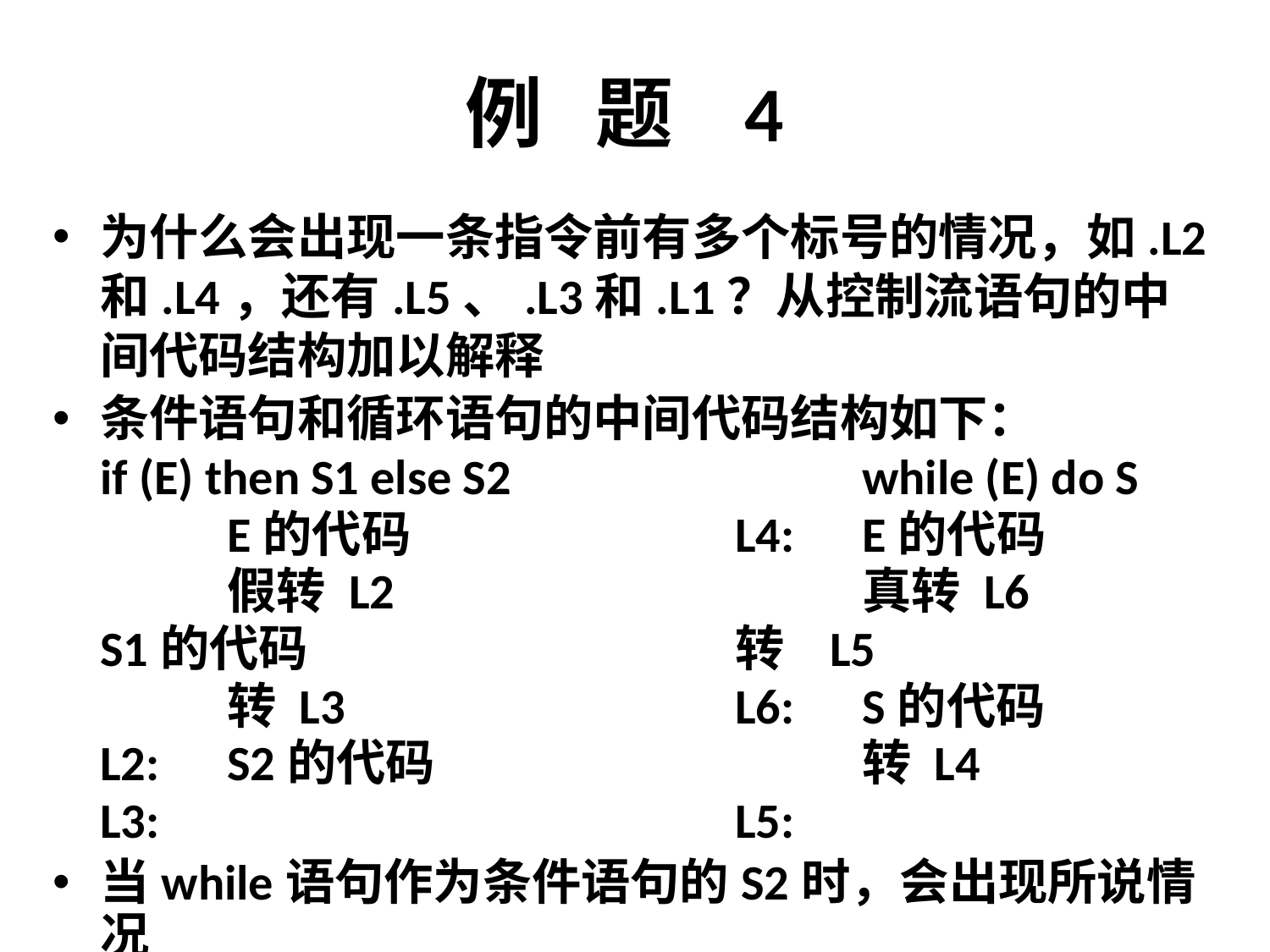

# 例   题   4
为什么会出现一条指令前有多个标号的情况，如.L2和.L4，还有.L5、.L3和.L1？从控制流语句的中间代码结构加以解释
条件语句和循环语句的中间代码结构如下：
	if (E) then S1 else S2			while (E) do S
		E的代码			L4: 	E的代码
		假转 L2				真转 L6
    	S1的代码				转   L5
		转 L3				L6:	S的代码
	L2:	S2的代码				转 L4
	L3:					L5:
当while语句作为条件语句的S2时，会出现所说情况